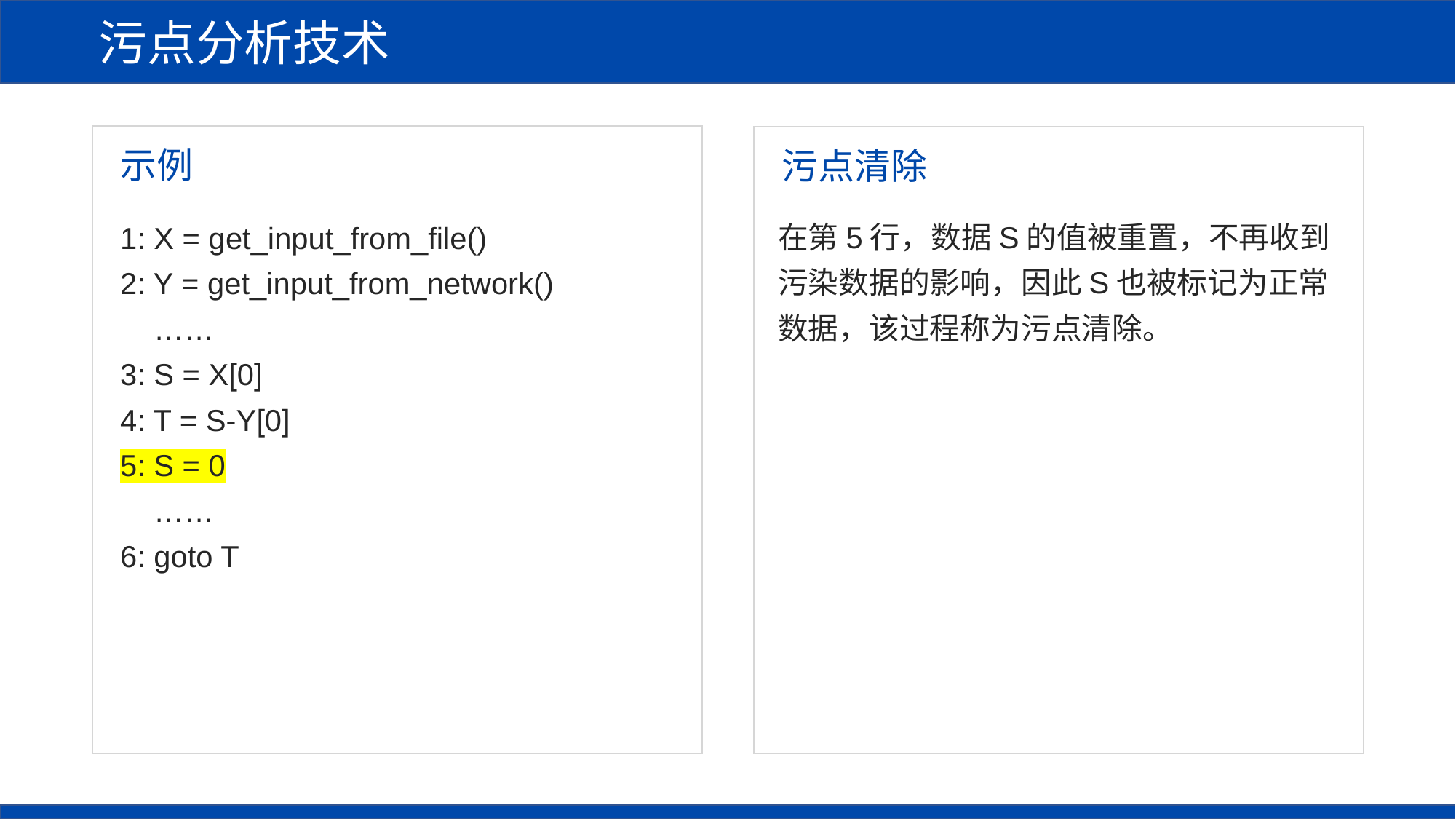

污点分析技术

示例
污点清除
在第5行，数据S的值被重置，不再收到污染数据的影响，因此S也被标记为正常数据，该过程称为污点清除。
1: X = get_input_from_file()
2: Y = get_input_from_network()
    ……
3: S = X[0]
4: T = S-Y[0]
5: S = 0
    ……
6: goto T